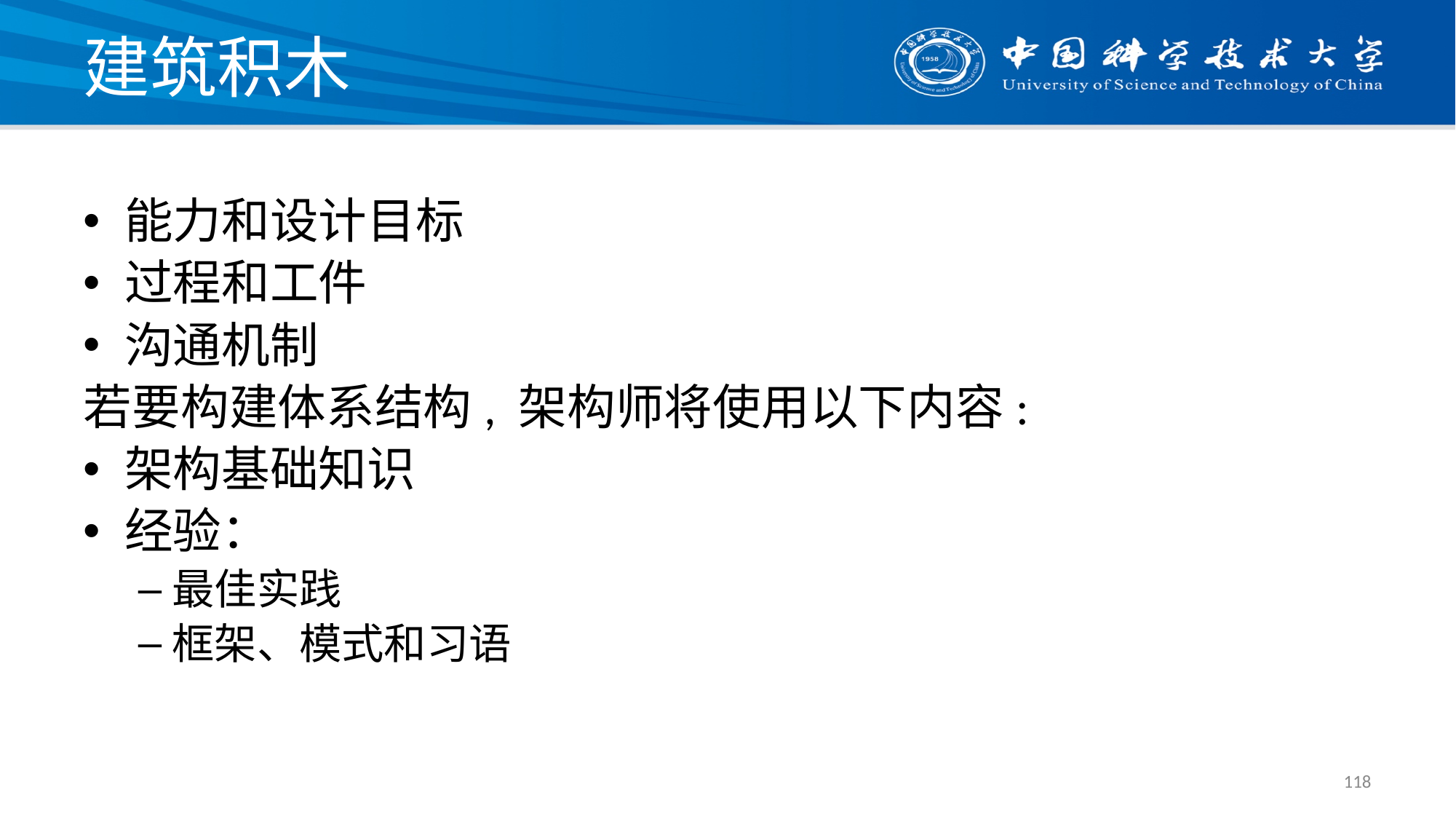

# 建筑积木
能力和设计目标
过程和工件
沟通机制
若要构建体系结构, 架构师将使用以下内容:
架构基础知识
经验：
最佳实践
框架、模式和习语
118